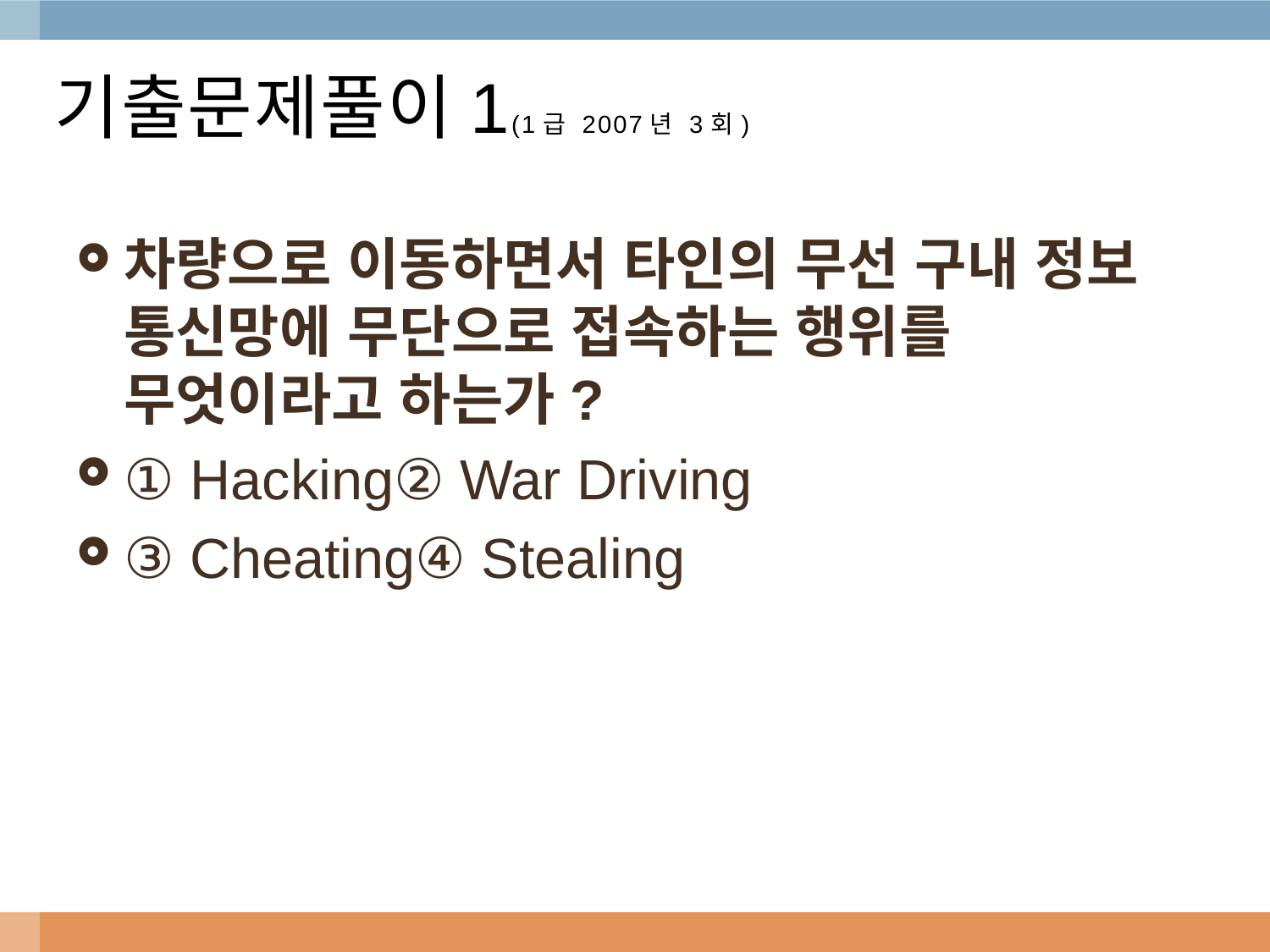

# 기출문제풀이1(1급 2007년 3회)
차량으로 이동하면서 타인의 무선 구내 정보 통신망에 무단으로 접속하는 행위를 무엇이라고 하는가?
① Hacking② War Driving
③ Cheating④ Stealing